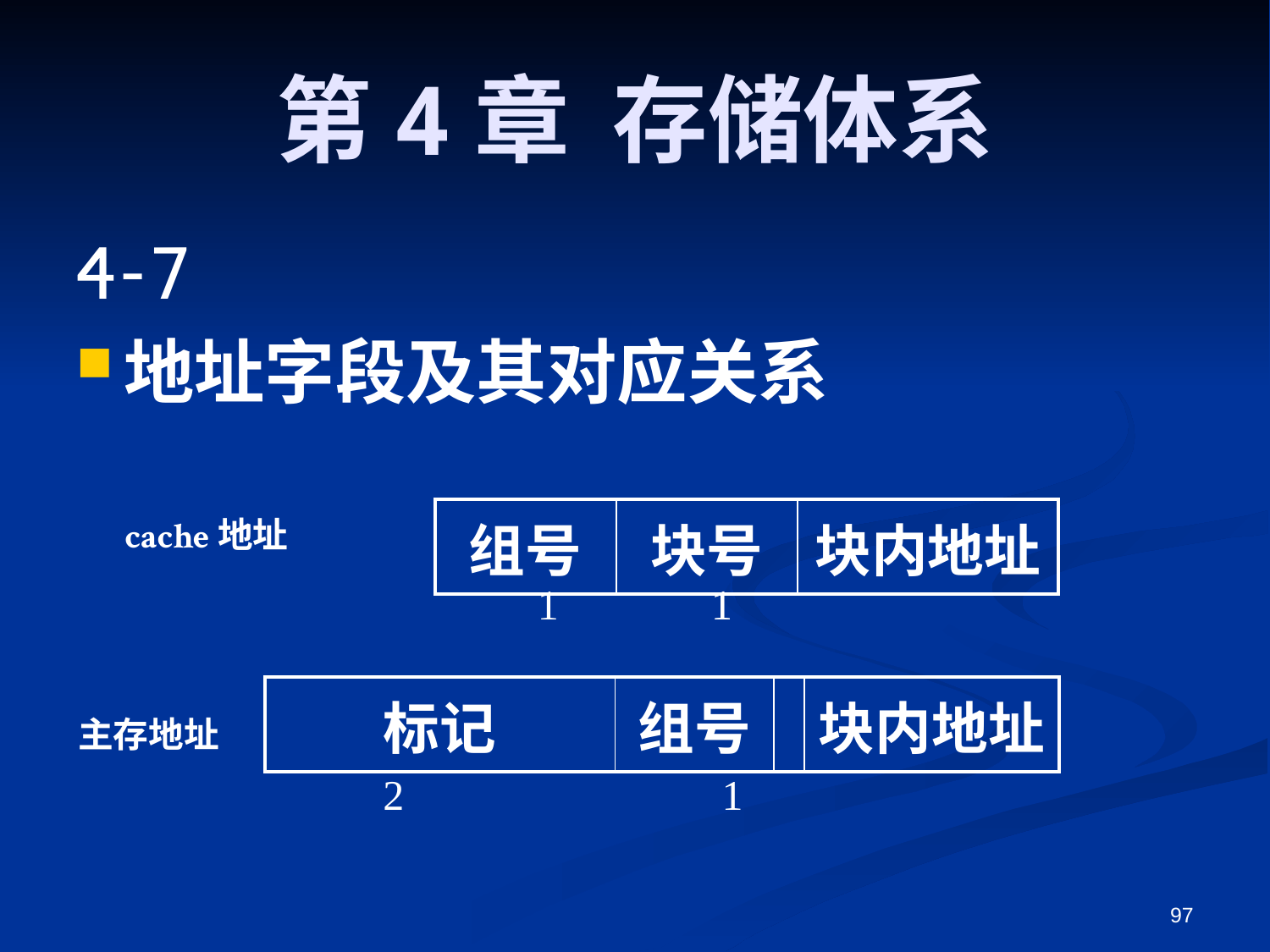

# 第4章  存储体系
4-7
地址字段及其对应关系
| 组号 | 块号 | 块内地址 |
| --- | --- | --- |
cache地址
1
1
1
| 标记 | 组号 |  | 块内地址 |
| --- | --- | --- | --- |
主存地址
2
1
97